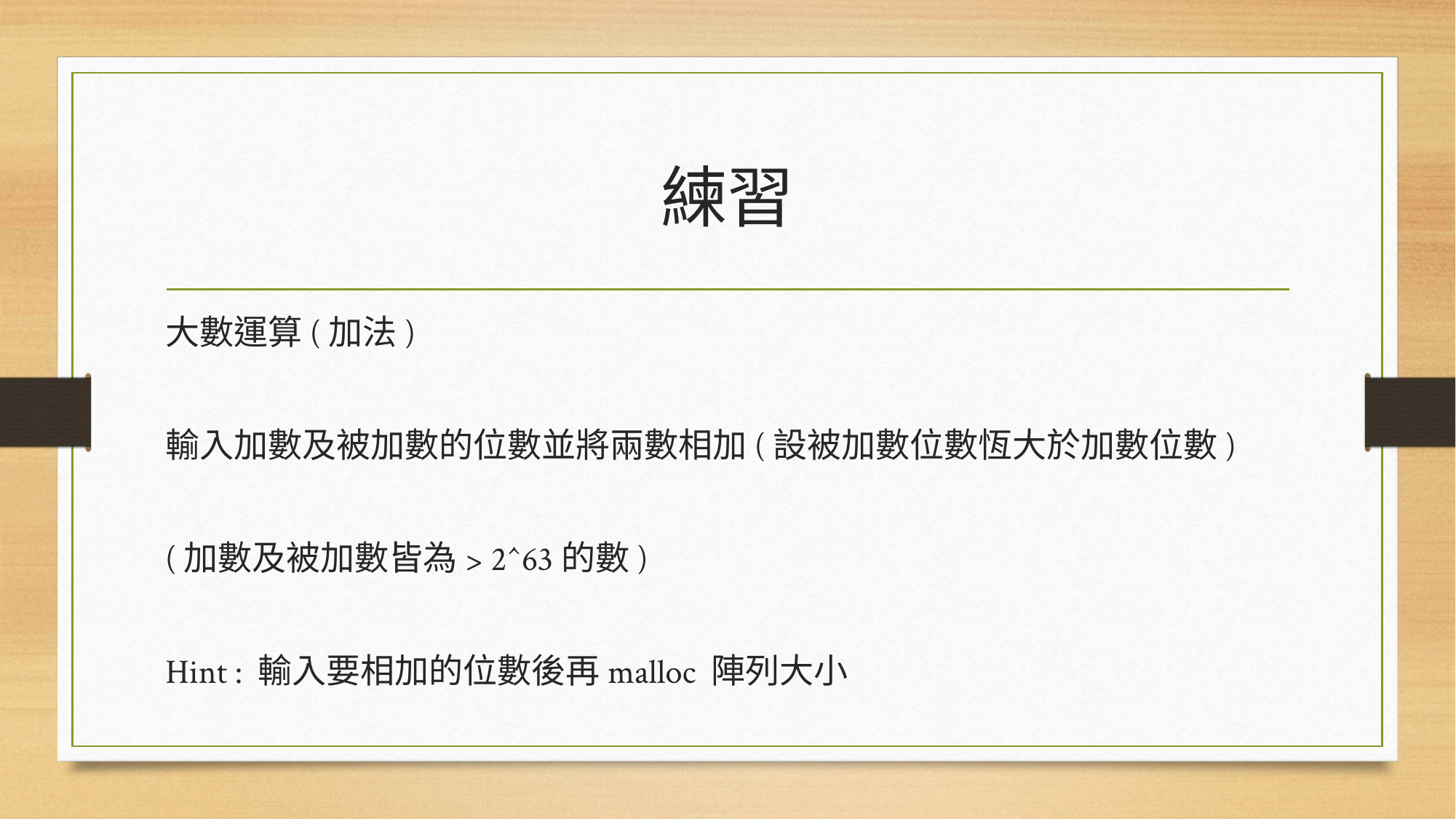

# 練習
大數運算(加法)

輸入加數及被加數的位數並將兩數相加(設被加數位數恆大於加數位數)

(加數及被加數皆為> 2^63的數)

Hint : 輸入要相加的位數後再malloc 陣列大小